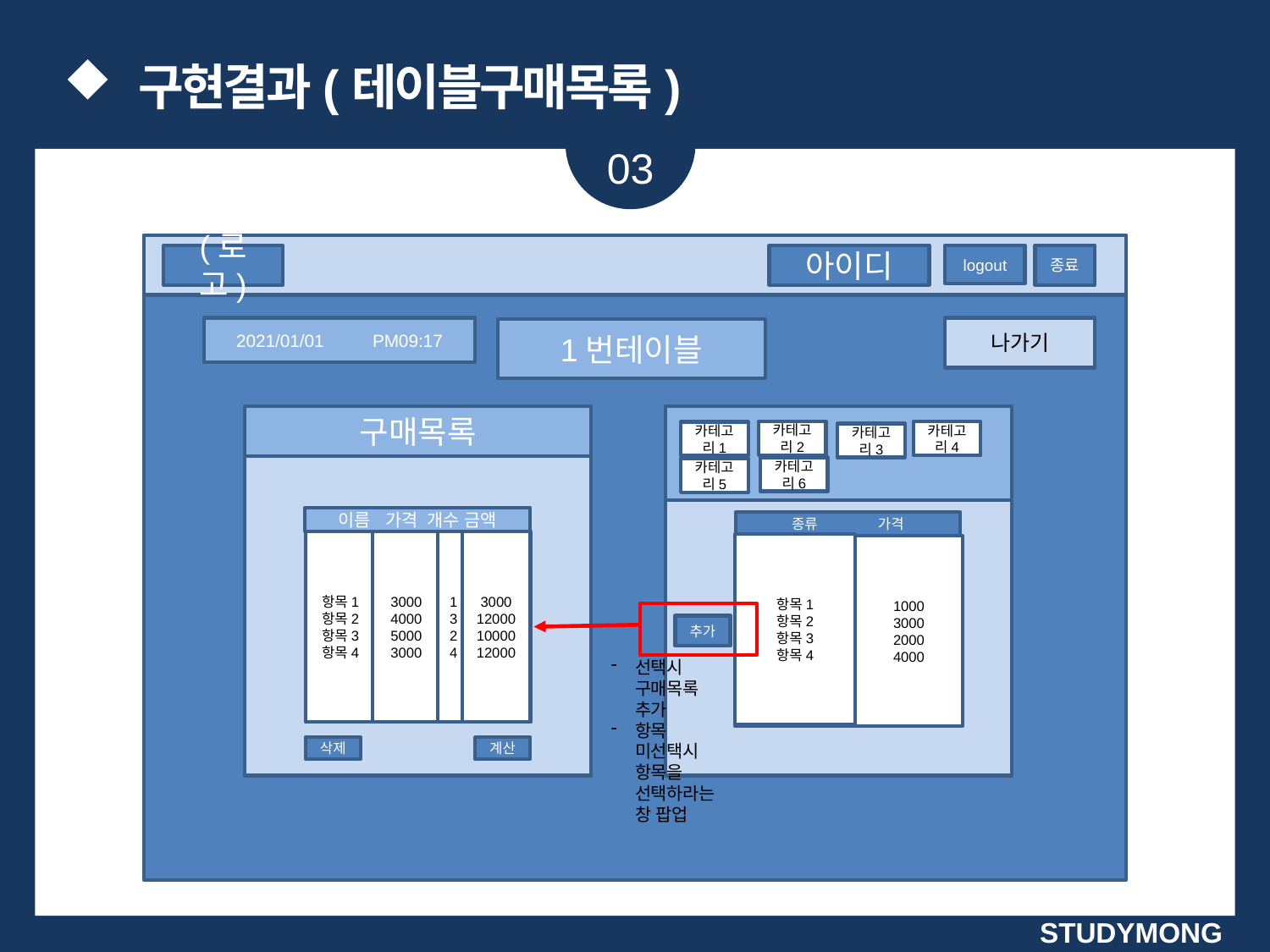

구현결과(테이블구매목록)

03

(로고)
아이디
logout
종료
2021/01/01          PM09:17
나가기
1번테이블

구매목록
카테고리2
카테고리4
카테고리1
카테고리3

카테고리6
카테고리5
이름   가격  개수 금액
종류               가격

3000
4000
5000
3000
1
3
2
4
3000
12000
10000
12000
항목1
항목2
항목3
항목4
항목1
항목2
항목3
항목4

1000
3000
2000
4000

추가
선택시 구매목록 추가
항목 미선택시 항목을 선택하라는 창 팝업
계산
삭제
STUDYMONG